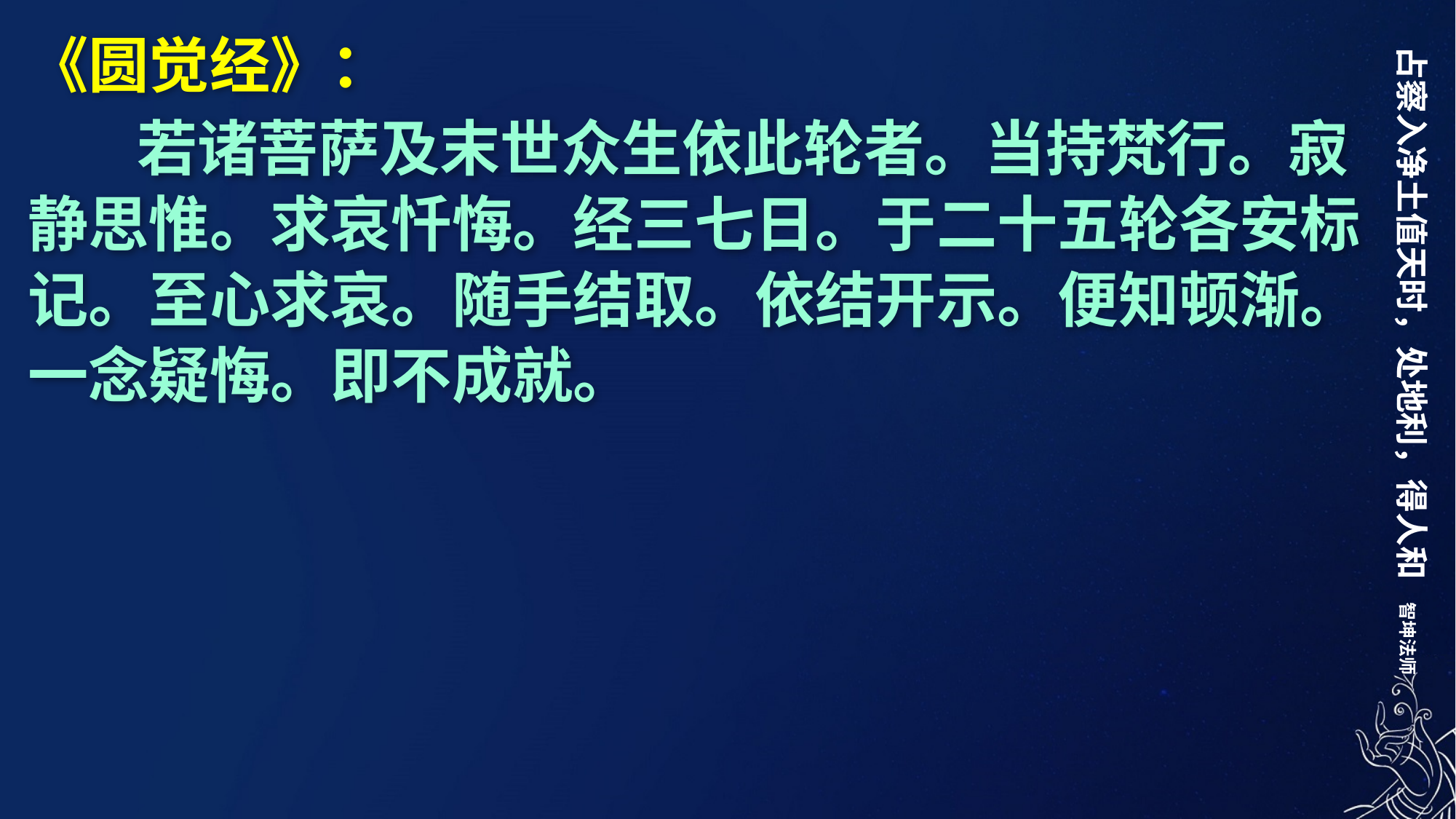

《圆觉经》：
	若诸菩萨及末世众生依此轮者。当持梵行。寂静思惟。求哀忏悔。经三七日。于二十五轮各安标记。至心求哀。随手结取。依结开示。便知顿渐。一念疑悔。即不成就。